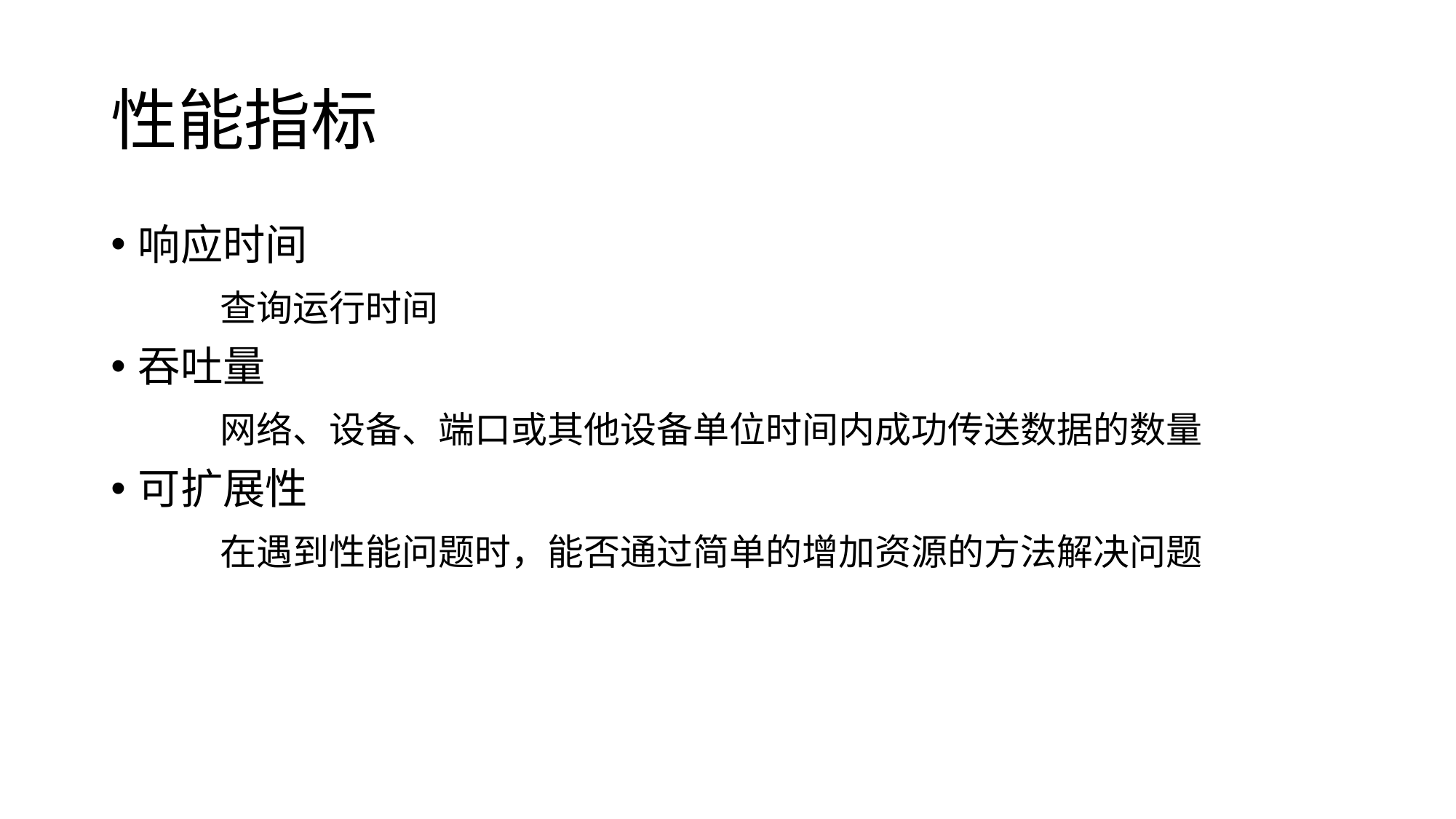

# 性能指标
响应时间
	查询运行时间
吞吐量
	网络、设备、端口或其他设备单位时间内成功传送数据的数量
可扩展性
	在遇到性能问题时，能否通过简单的增加资源的方法解决问题